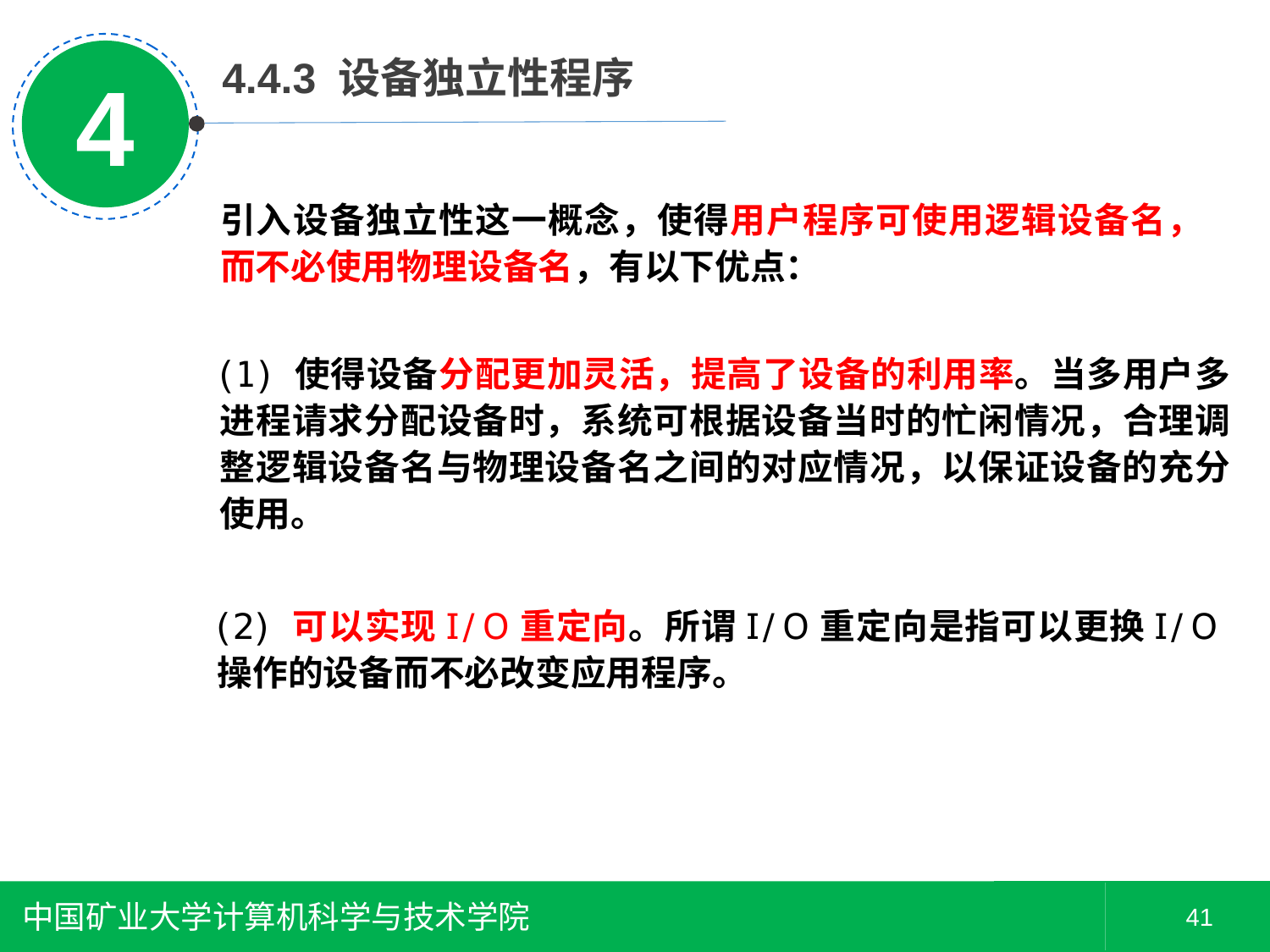

4
  4.4.3 设备独立性程序

引入设备独立性这一概念，使得用户程序可使用逻辑设备名，而不必使用物理设备名，有以下优点：
(1) 使得设备分配更加灵活，提高了设备的利用率。当多用户多进程请求分配设备时，系统可根据设备当时的忙闲情况，合理调整逻辑设备名与物理设备名之间的对应情况，以保证设备的充分使用。
(2) 可以实现I/O重定向。所谓I/O重定向是指可以更换I/O操作的设备而不必改变应用程序。